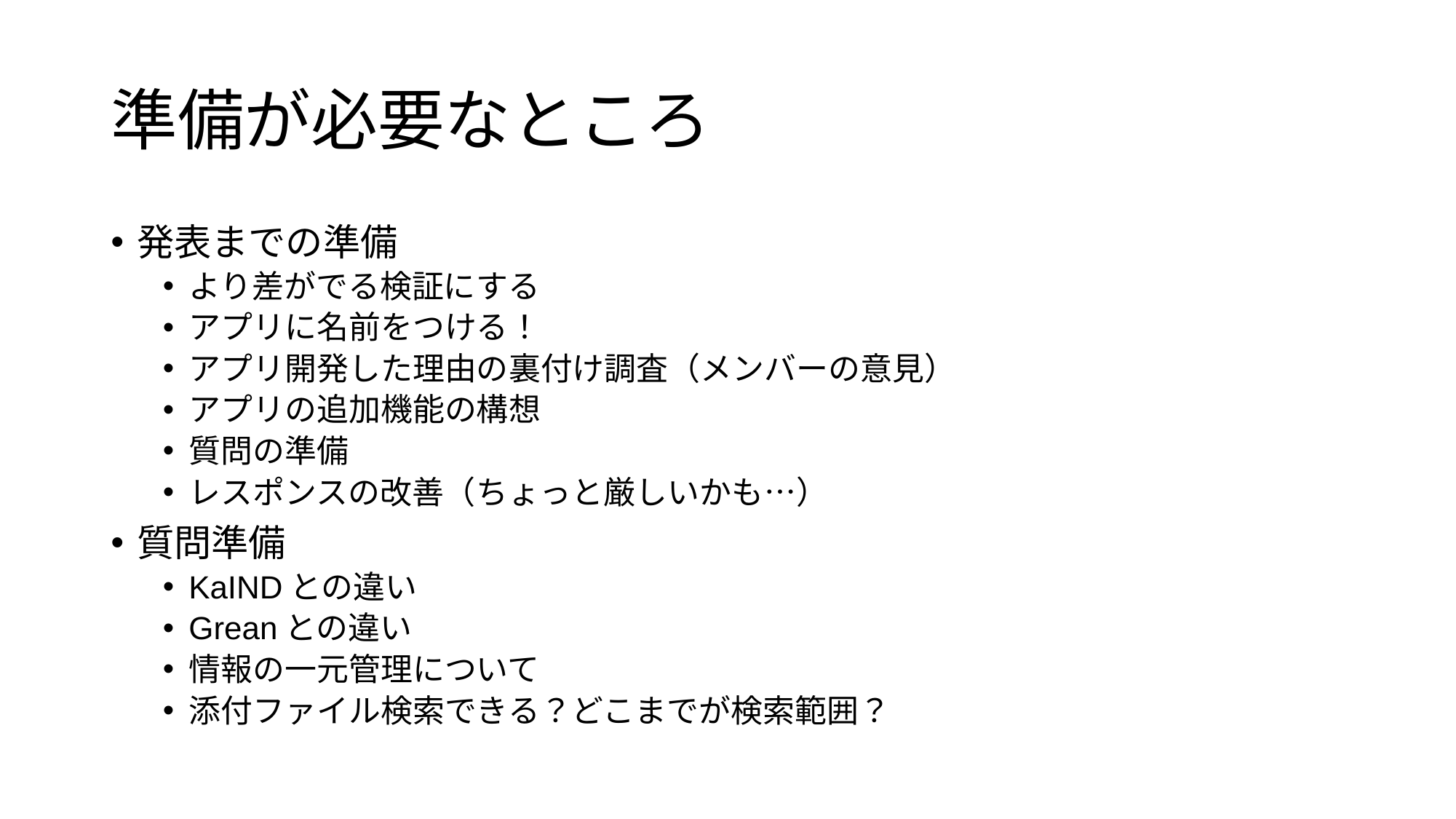

# 準備が必要なところ
発表までの準備
より差がでる検証にする
アプリに名前をつける！
アプリ開発した理由の裏付け調査（メンバーの意見）
アプリの追加機能の構想
質問の準備
レスポンスの改善（ちょっと厳しいかも…）
質問準備
KaINDとの違い
Greanとの違い
情報の一元管理について
添付ファイル検索できる？どこまでが検索範囲？